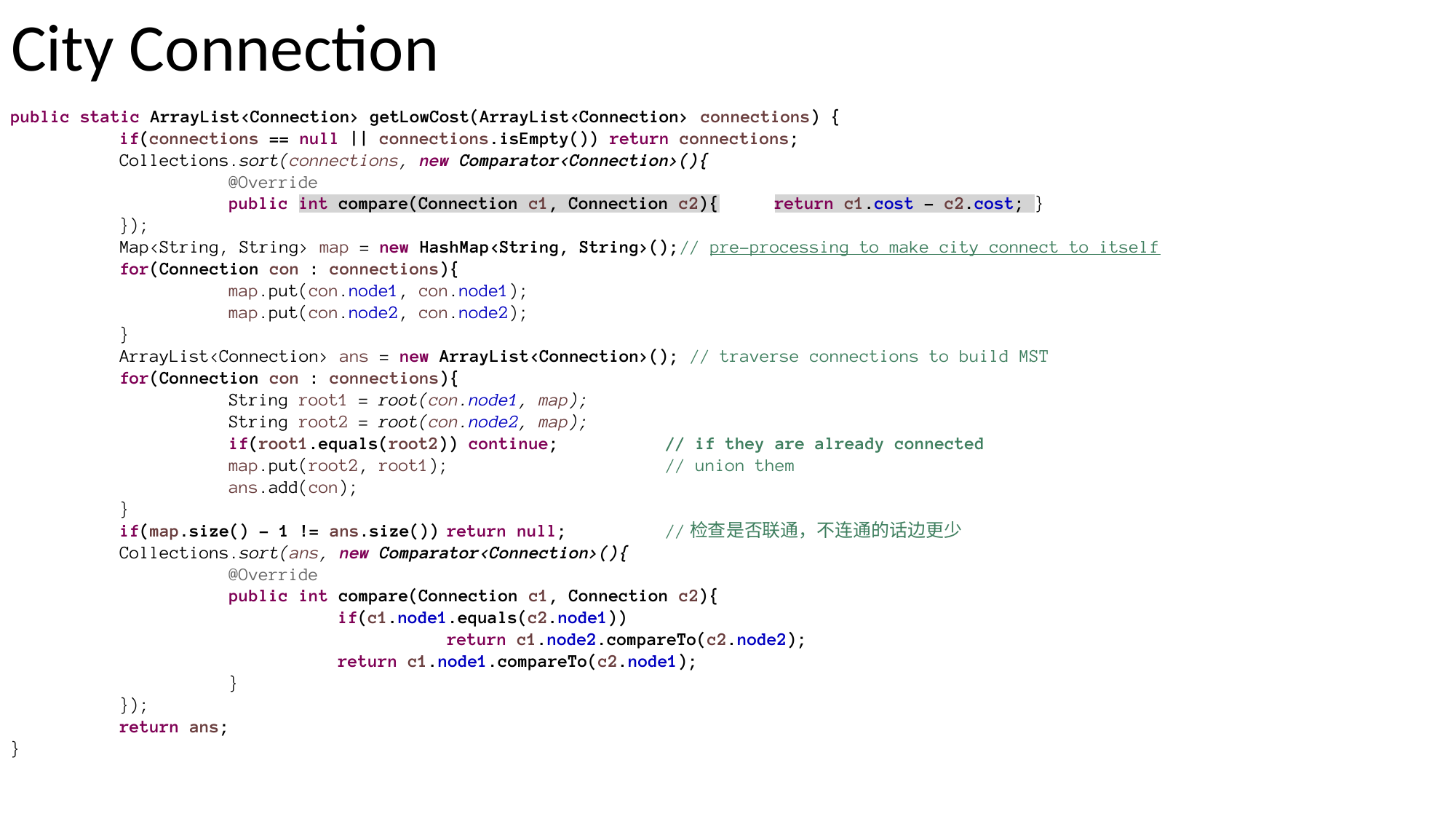

# City Connection
public static ArrayList<Connection> getLowCost(ArrayList<Connection> connections) {
	if(connections == null || connections.isEmpty()) return connections;
	Collections.sort(connections, new Comparator<Connection>(){
		@Override
		public int compare(Connection c1, Connection c2){	return c1.cost - c2.cost; }
	});
	Map<String, String> map = new HashMap<String, String>();// pre-processing to make city connect to itself
	for(Connection con : connections){
		map.put(con.node1, con.node1);
		map.put(con.node2, con.node2);
	}
	ArrayList<Connection> ans = new ArrayList<Connection>(); // traverse connections to build MST
	for(Connection con : connections){
		String root1 = root(con.node1, map);
		String root2 = root(con.node2, map);
		if(root1.equals(root2)) continue;	// if they are already connected
		map.put(root2, root1);		// union them
		ans.add(con);
	}
	if(map.size() - 1 != ans.size())	return null; 	//检查是否联通，不连通的话边更少
	Collections.sort(ans, new Comparator<Connection>(){
		@Override
		public int compare(Connection c1, Connection c2){
			if(c1.node1.equals(c2.node1))
				return c1.node2.compareTo(c2.node2);
			return c1.node1.compareTo(c2.node1);
		}
	});
	return ans;
}